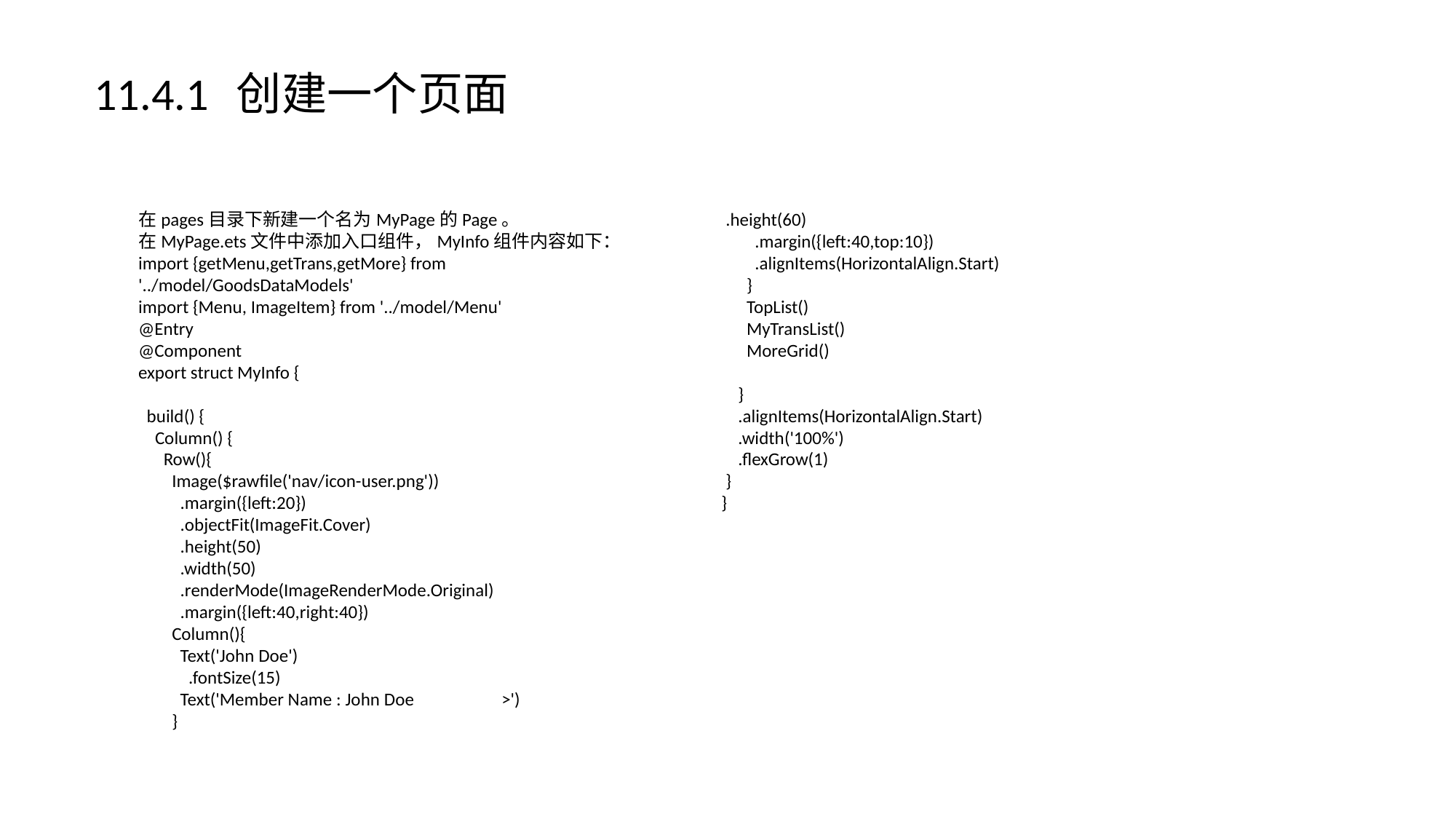

# 11.4.1  创建一个页面
在pages目录下新建一个名为MyPage的Page。
在MyPage.ets文件中添加入口组件，MyInfo组件内容如下：
import {getMenu,getTrans,getMore} from '../model/GoodsDataModels'
import {Menu, ImageItem} from '../model/Menu'
@Entry
@Component
export struct MyInfo {

  build() {
    Column() {
      Row(){
        Image($rawfile('nav/icon-user.png'))
          .margin({left:20})
          .objectFit(ImageFit.Cover)
          .height(50)
          .width(50)
          .renderMode(ImageRenderMode.Original)
          .margin({left:40,right:40})
        Column(){
          Text('John Doe')
            .fontSize(15)
          Text('Member Name : John Doe                     >')
        }
 .height(60)
        .margin({left:40,top:10})
        .alignItems(HorizontalAlign.Start)
      }
      TopList()
      MyTransList()
      MoreGrid()

    }
    .alignItems(HorizontalAlign.Start)
    .width('100%')
    .flexGrow(1)
 }
}